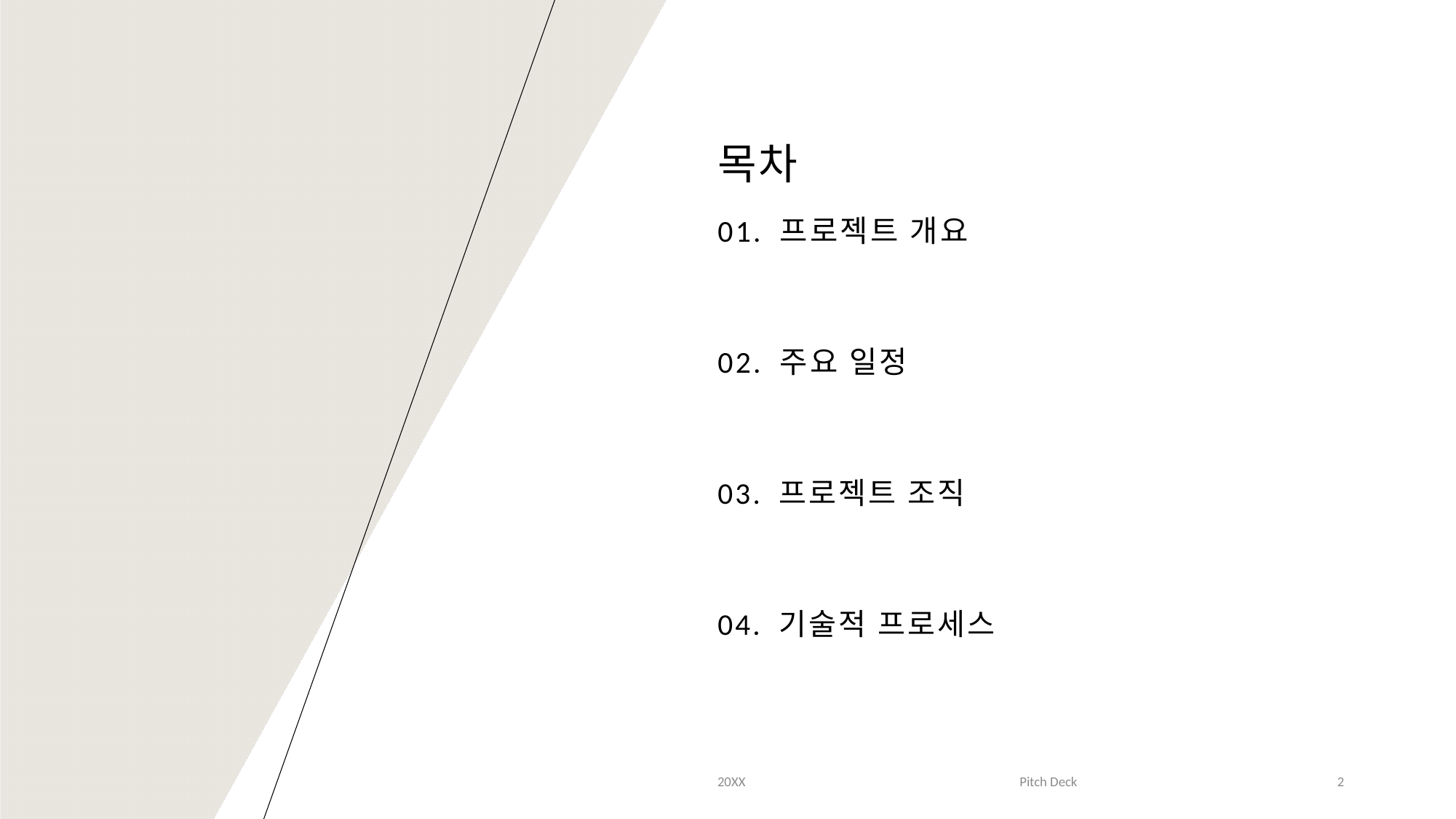

# 목차
01. 프로젝트 개요
02. 주요 일정
03. 프로젝트 조직
04. 기술적 프로세스
20XX
Pitch Deck
2